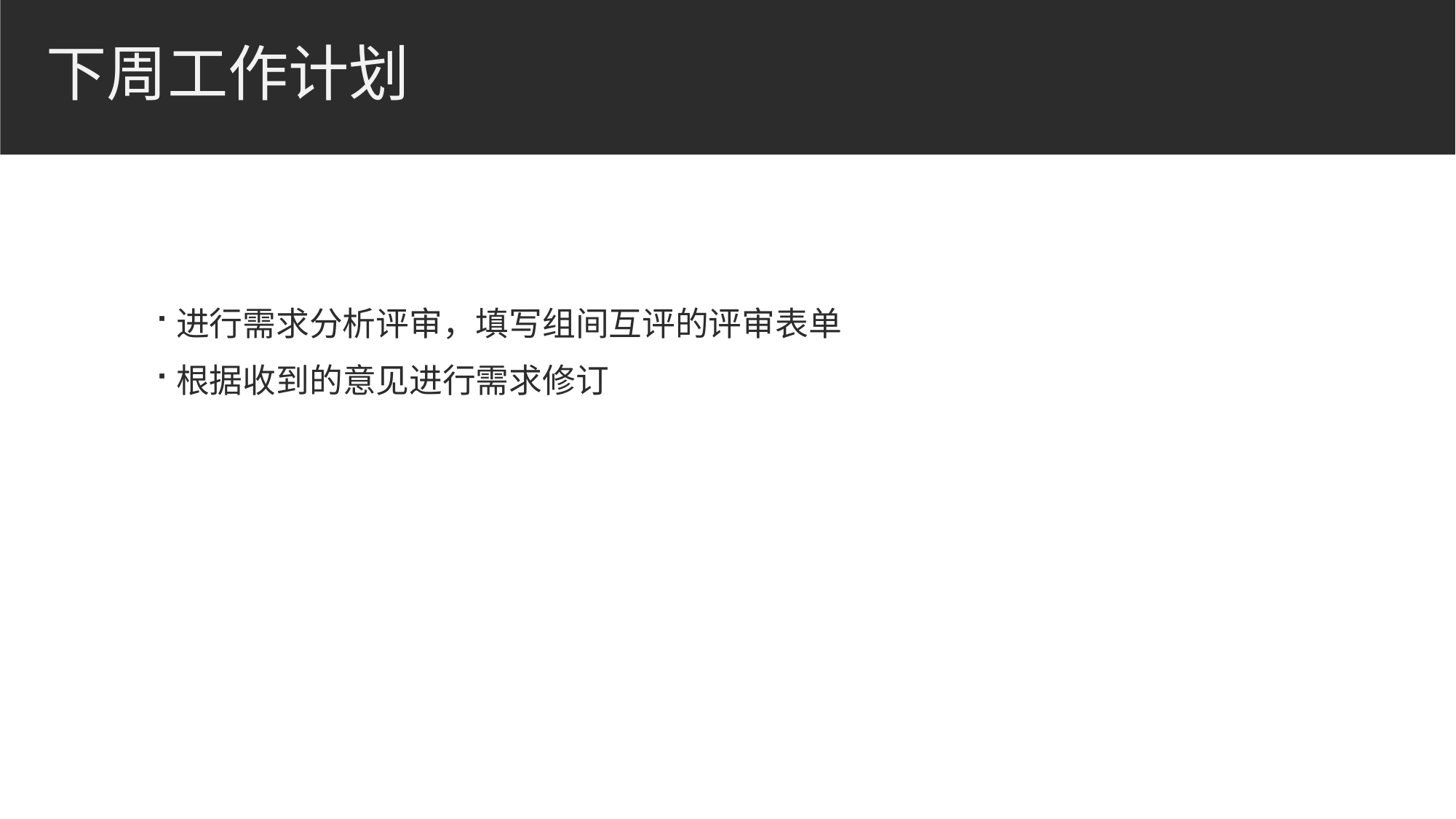

# 下周工作计划

进行需求分析评审，填写组间互评的评审表单
根据收到的意见进行需求修订